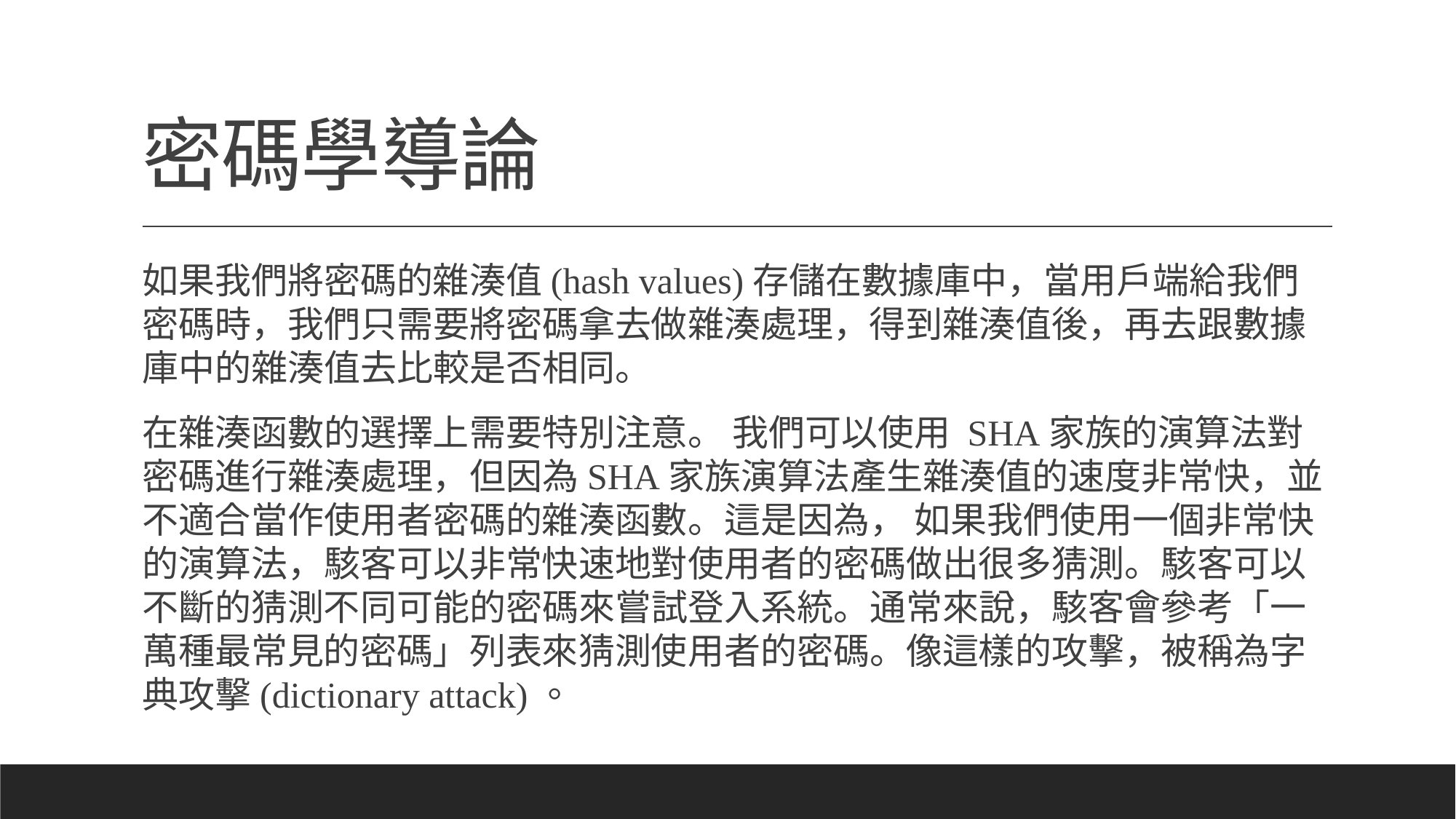

# 密碼學導論
如果我們將密碼的雜湊值(hash values)存儲在數據庫中，當用戶端給我們密碼時，我們只需要將密碼拿去做雜湊處理，得到雜湊值後，再去跟數據庫中的雜湊值去比較是否相同。
在雜湊函數的選擇上需要特別注意。 我們可以使用 SHA家族的演算法對密碼進行雜湊處理，但因為SHA家族演算法產生雜湊值的速度非常快，並不適合當作使用者密碼的雜湊函數。這是因為， 如果我們使用一個非常快的演算法，駭客可以非常快速地對使用者的密碼做出很多猜測。駭客可以不斷的猜測不同可能的密碼來嘗試登入系統。通常來說，駭客會參考「一萬種最常見的密碼」列表來猜測使用者的密碼。像這樣的攻擊，被稱為字典攻擊(dictionary attack)。